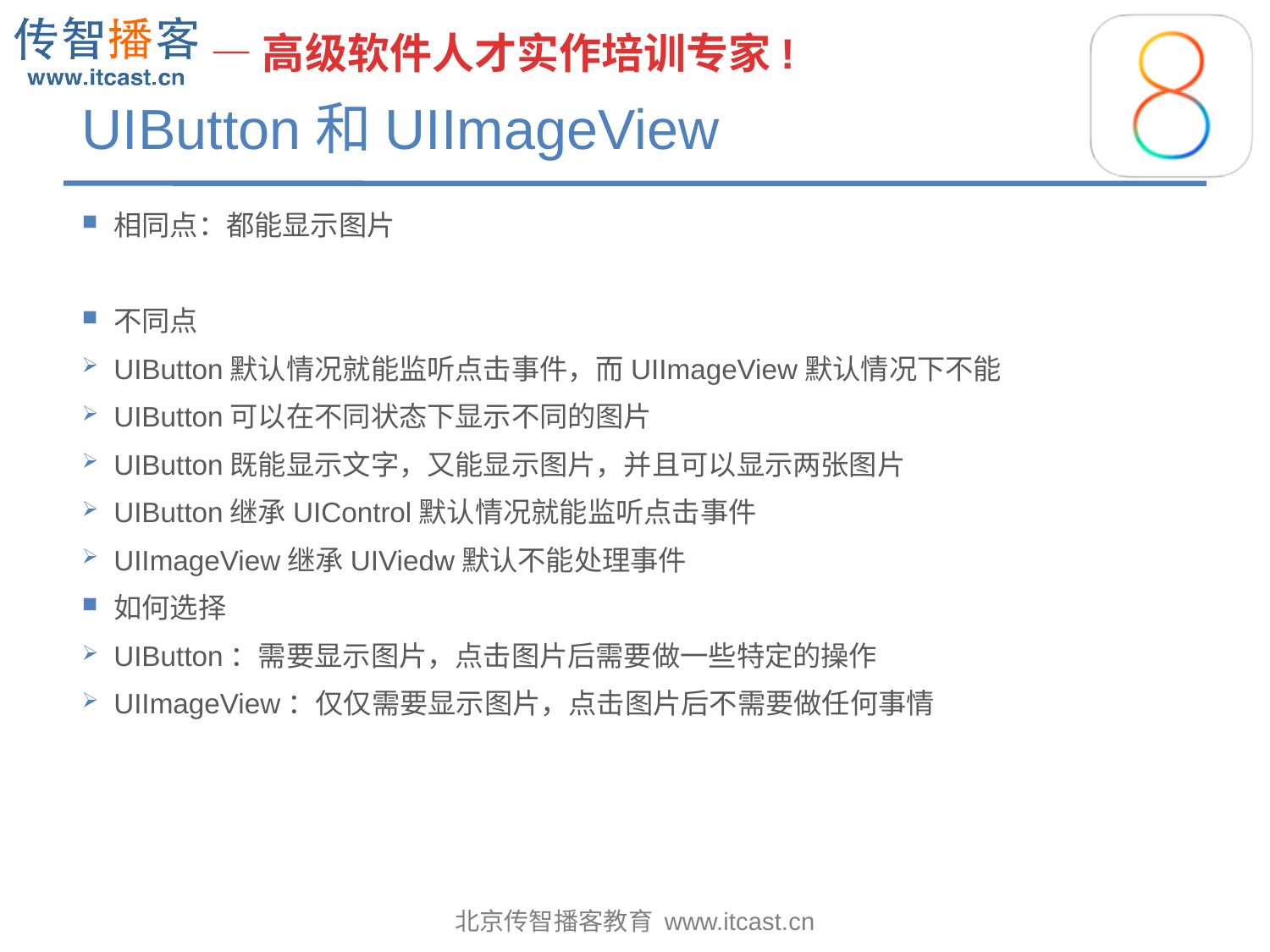

# UIButton和UIImageView
相同点：都能显示图片

不同点
UIButton默认情况就能监听点击事件，而UIImageView默认情况下不能
UIButton可以在不同状态下显示不同的图片
UIButton既能显示文字，又能显示图片，并且可以显示两张图片
UIButton继承UIControl默认情况就能监听点击事件
UIImageView继承UIViedw默认不能处理事件
如何选择
UIButton：需要显示图片，点击图片后需要做一些特定的操作
UIImageView：仅仅需要显示图片，点击图片后不需要做任何事情